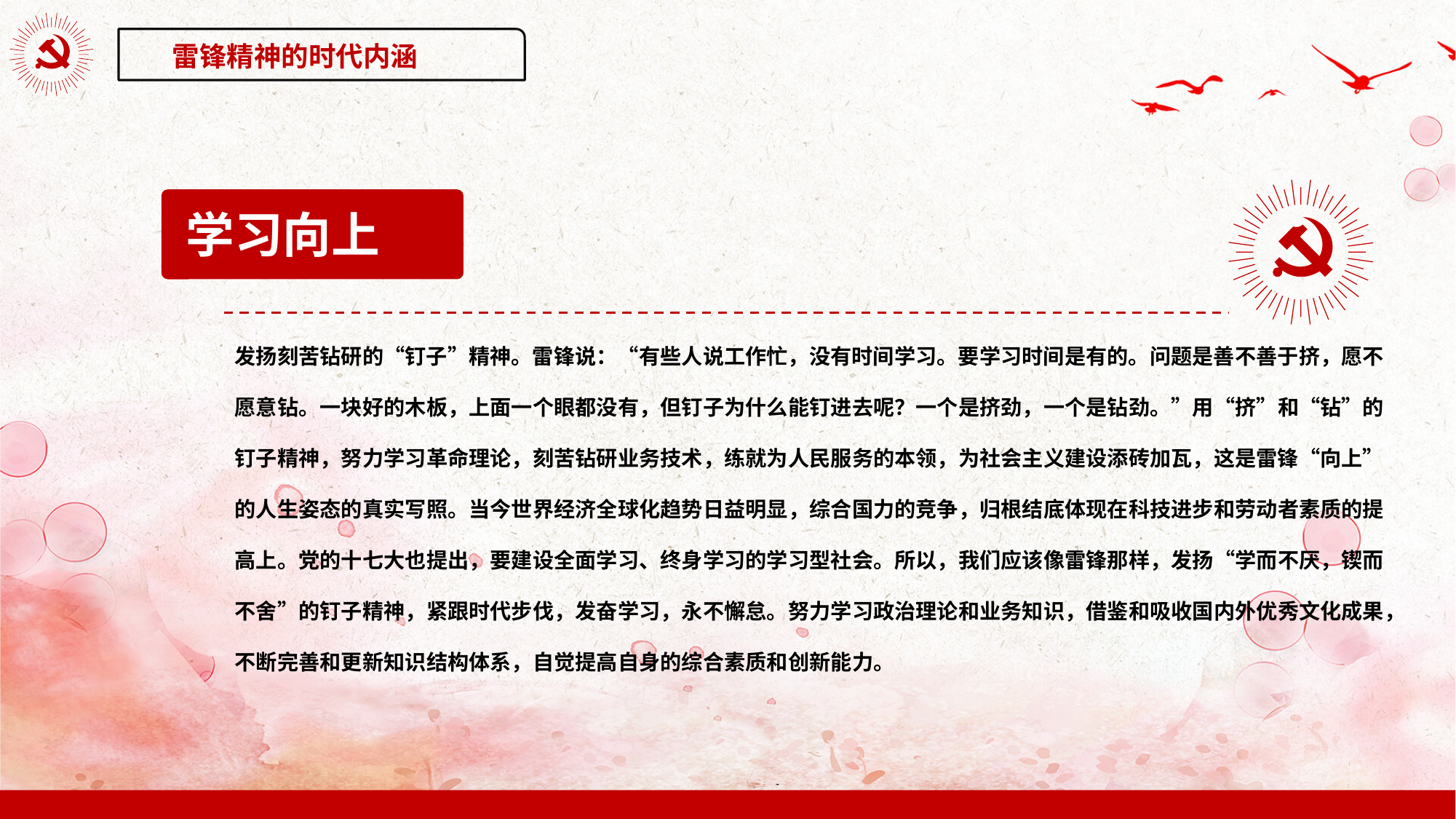

雷锋精神的时代内涵

学习向上
发扬刻苦钻研的“钉子”精神。雷锋说：“有些人说工作忙，没有时间学习。要学习时间是有的。问题是善不善于挤，愿不愿意钻。一块好的木板，上面一个眼都没有，但钉子为什么能钉进去呢？一个是挤劲，一个是钻劲。”用“挤”和“钻”的钉子精神，努力学习革命理论，刻苦钻研业务技术，练就为人民服务的本领，为社会主义建设添砖加瓦，这是雷锋“向上”的人生姿态的真实写照。当今世界经济全球化趋势日益明显，综合国力的竞争，归根结底体现在科技进步和劳动者素质的提高上。党的十七大也提出，要建设全面学习、终身学习的学习型社会。所以，我们应该像雷锋那样，发扬“学而不厌，锲而不舍”的钉子精神，紧跟时代步伐，发奋学习，永不懈怠。努力学习政治理论和业务知识，借鉴和吸收国内外优秀文化成果，不断完善和更新知识结构体系，自觉提高自身的综合素质和创新能力。